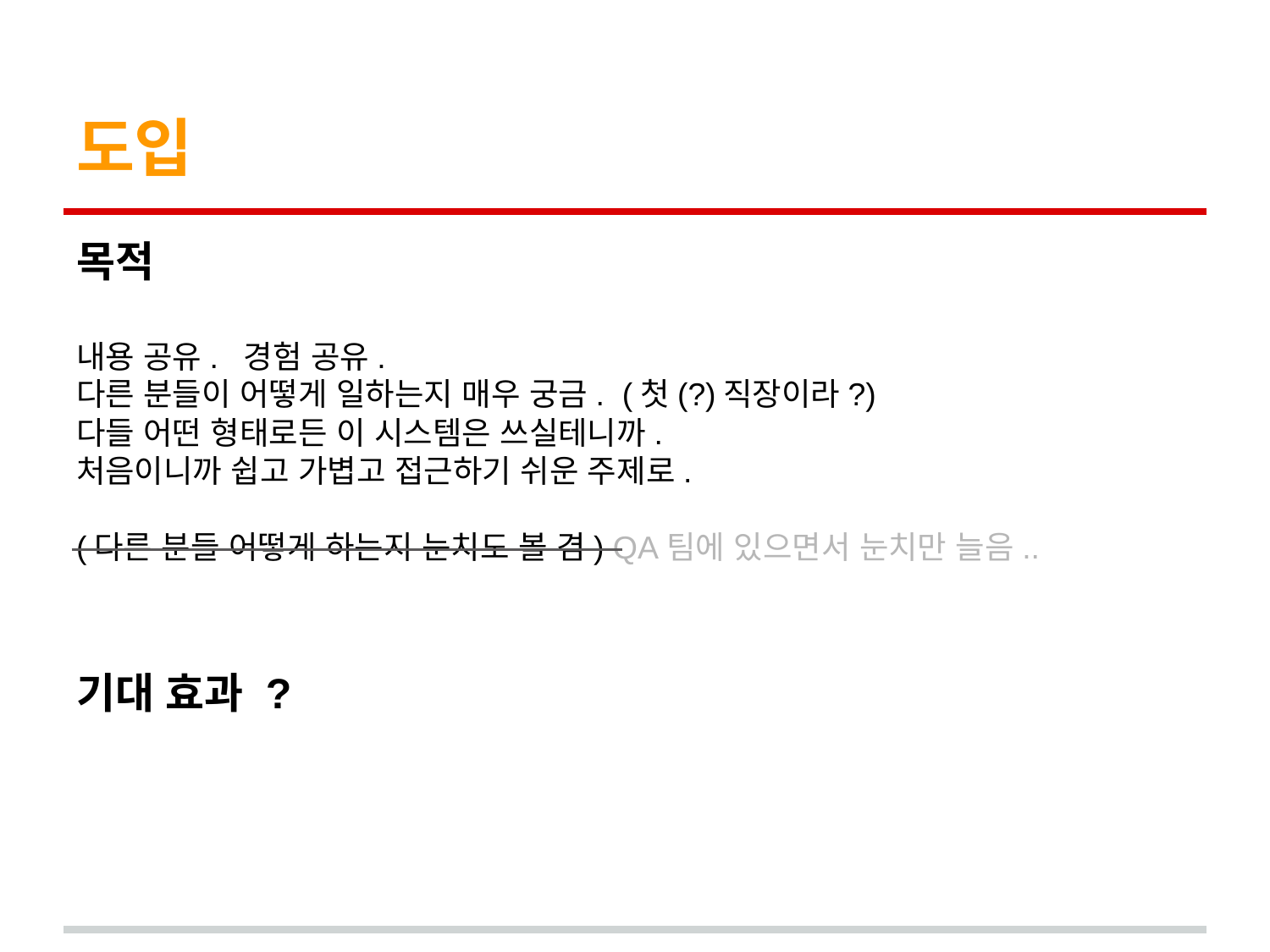

# 도입
목적

내용 공유.  경험 공유.
다른 분들이 어떻게 일하는지 매우 궁금.  (첫(?)직장이라?)
다들 어떤 형태로든 이 시스템은 쓰실테니까.
처음이니까 쉽고 가볍고 접근하기 쉬운 주제로.

(다른 분들 어떻게 하는지 눈치도 볼 겸) QA팀에 있으면서 눈치만 늘음..

기대 효과 ?